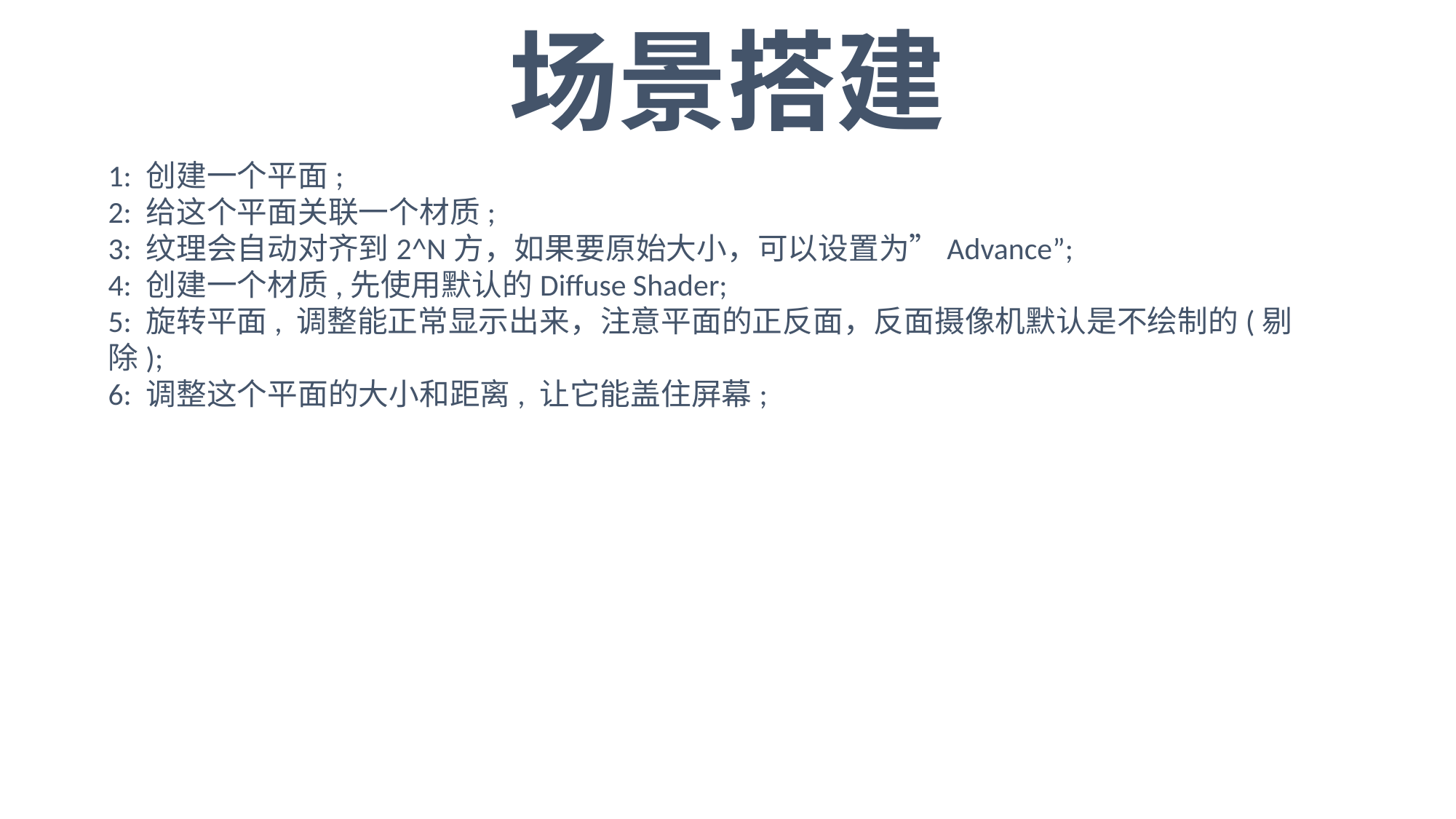

场景搭建
1: 创建一个平面;
2: 给这个平面关联一个材质;
3: 纹理会自动对齐到2^N方，如果要原始大小，可以设置为”Advance”;
4: 创建一个材质,先使用默认的Diffuse Shader;
5: 旋转平面, 调整能正常显示出来，注意平面的正反面，反面摄像机默认是不绘制的(剔除);
6: 调整这个平面的大小和距离, 让它能盖住屏幕;
2